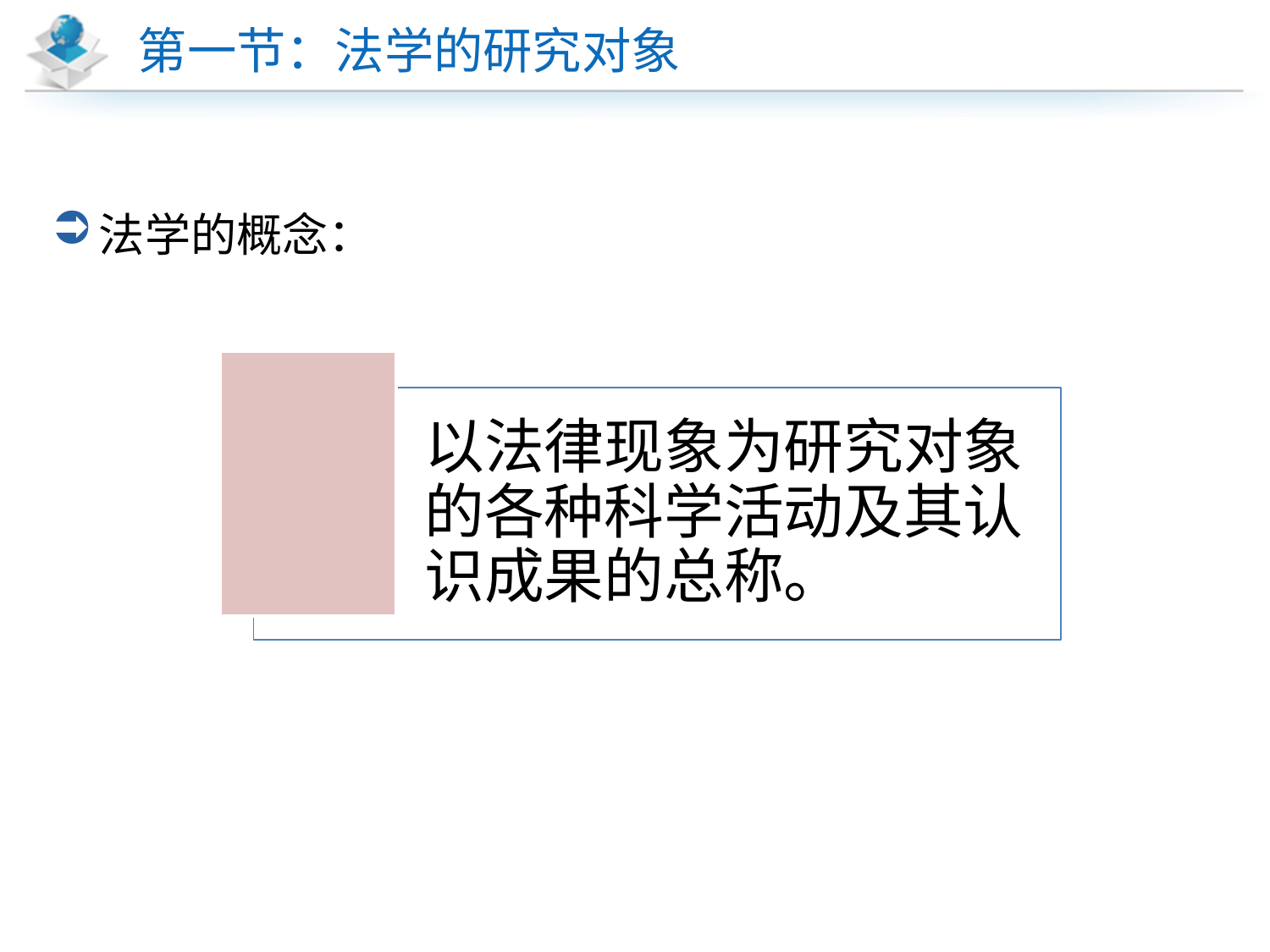

# 第一节：法学的研究对象
法学的概念：
以法律现象为研究对象的各种科学活动及其认识成果的总称。